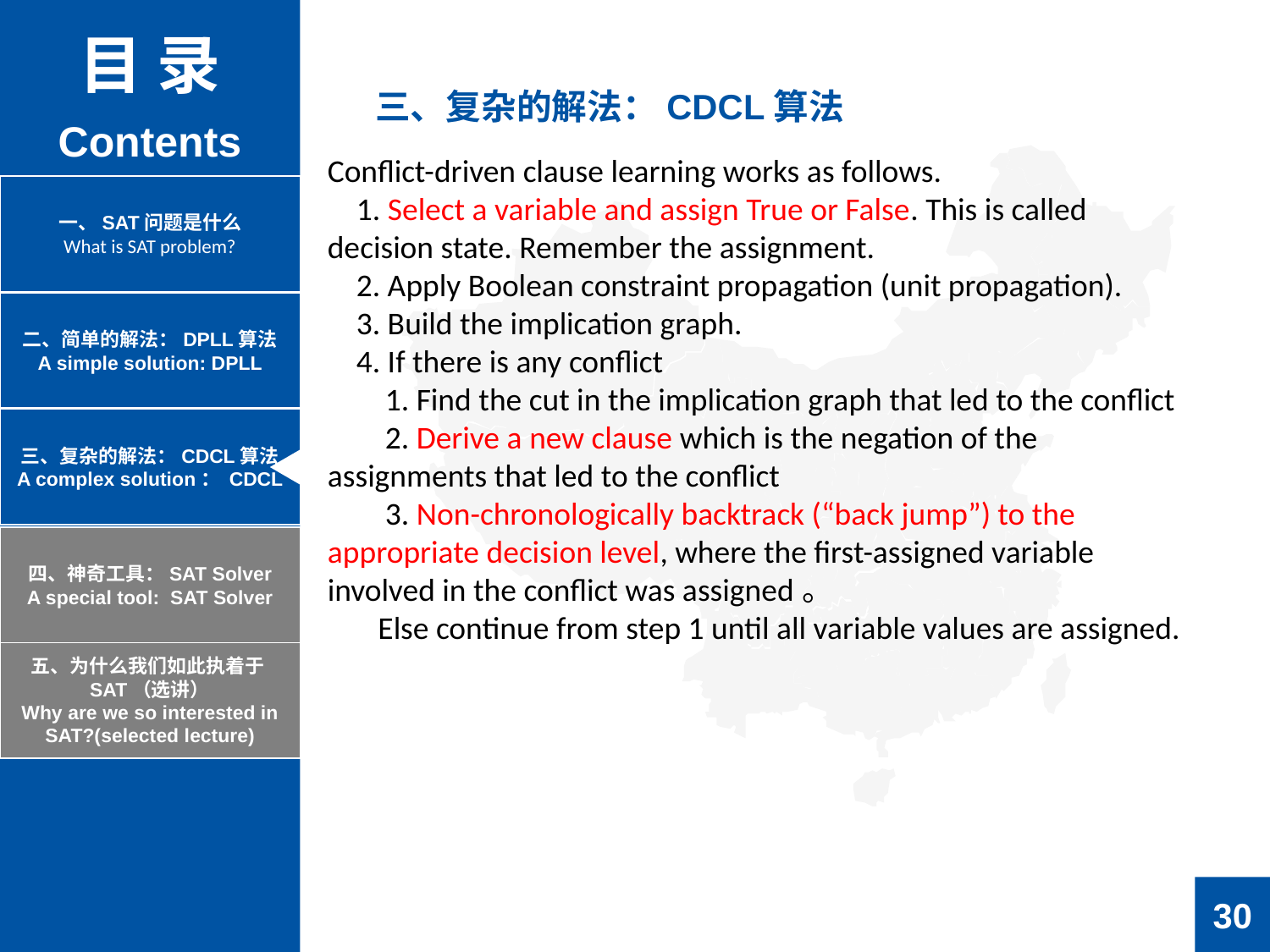

目 录
Contents
三、复杂的解法：CDCL算法
Conflict-driven clause learning works as follows.
    1. Select a variable and assign True or False. This is called decision state. Remember the assignment.
    2. Apply Boolean constraint propagation (unit propagation).
    3. Build the implication graph.
    4. If there is any conflict
        1. Find the cut in the implication graph that led to the conflict
        2. Derive a new clause which is the negation of the assignments that led to the conflict
        3. Non-chronologically backtrack (“back jump”) to the appropriate decision level, where the first-assigned variable involved in the conflict was assigned。
       Else continue from step 1 until all variable values are assigned.
一、SAT问题是什么
What is SAT problem?
二、简单的解法：DPLL算法
A simple solution: DPLL
三、复杂的解法：CDCL算法
A complex solution： CDCL

四、神奇工具：SAT Solver
A special tool:  SAT Solver
五、为什么我们如此执着于SAT（选讲）
Why are we so interested in SAT?(selected lecture)
30